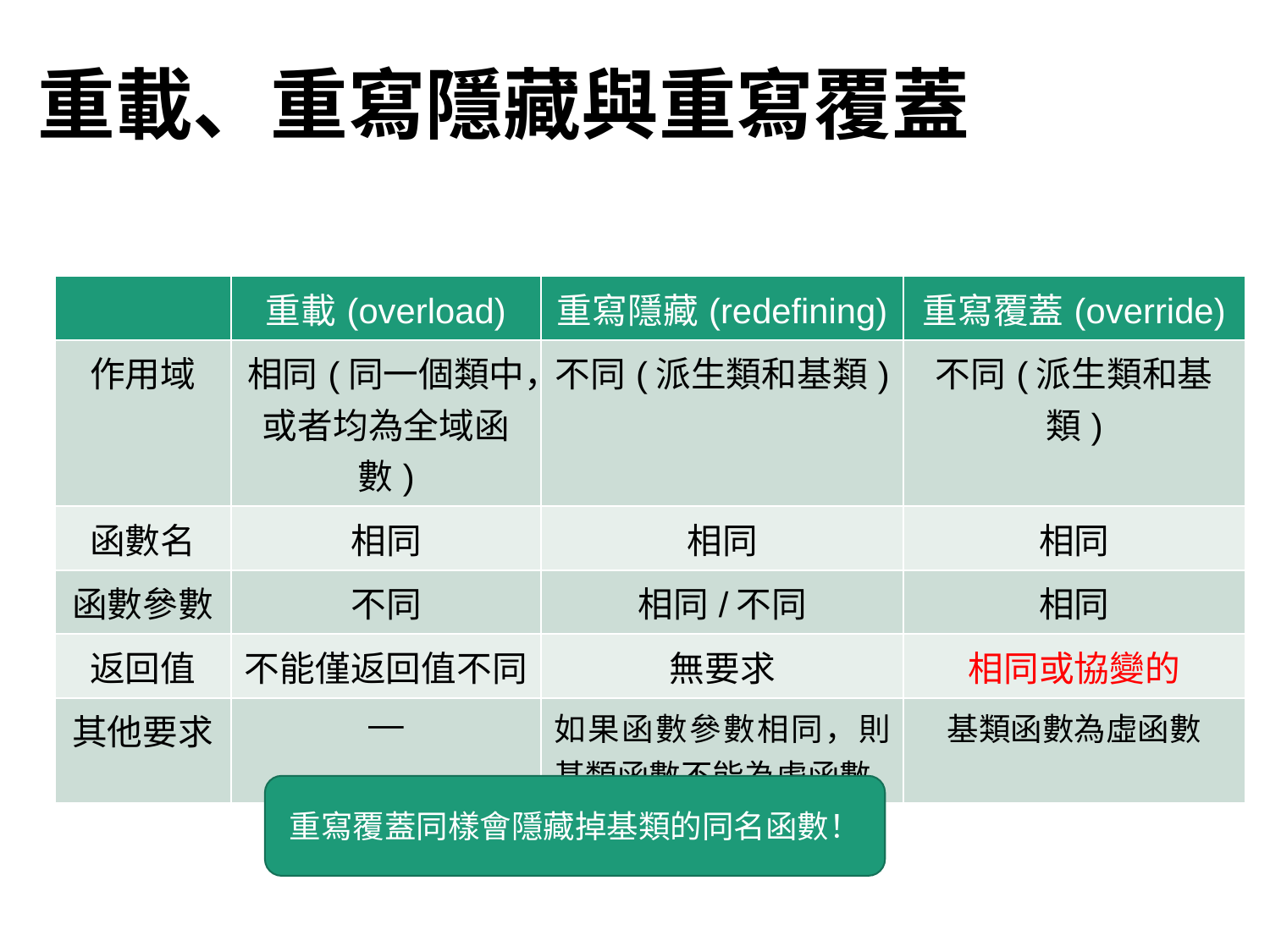

# 重載、重寫隱藏與重寫覆蓋
|  | 重載(overload) | 重寫隱藏(redefining) | 重寫覆蓋(override) |
| --- | --- | --- | --- |
| 作用域 | 相同(同一個類中，或者均為全域函數) | 不同(派生類和基類) | 不同(派生類和基類) |
| 函數名 | 相同 | 相同 | 相同 |
| 函數參數 | 不同 | 相同/不同 | 相同 |
| 返回值 | 不能僅返回值不同 | 無要求 | 相同或協變的 |
| 其他要求 | — | 如果函數參數相同，則基類函數不能為虛函數 | 基類函數為虛函數 |
重寫覆蓋同樣會隱藏掉基類的同名函數！